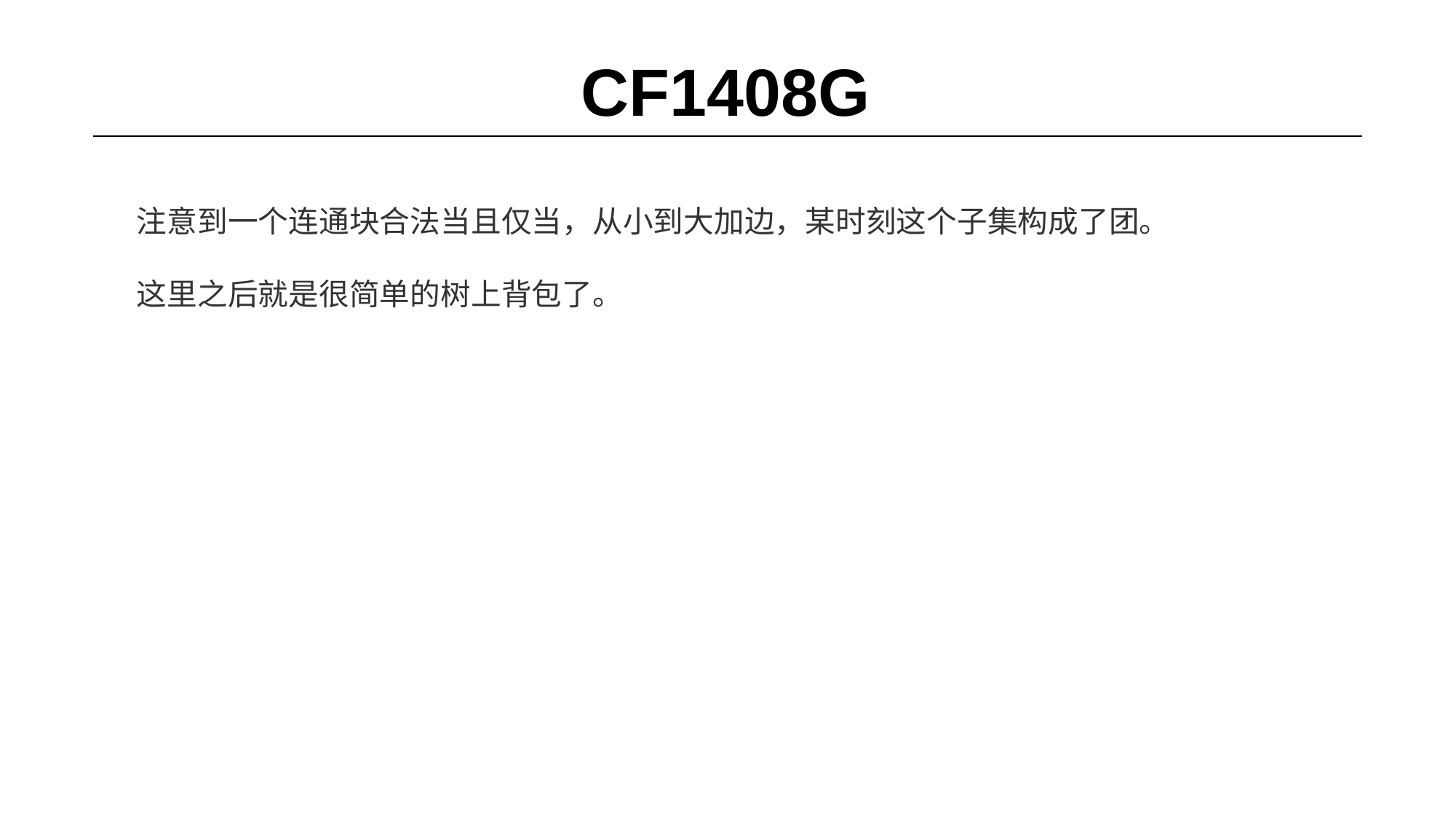

# CF1408G
注意到一个连通块合法当且仅当，从小到大加边，某时刻这个子集构成了团。

这里之后就是很简单的树上背包了。